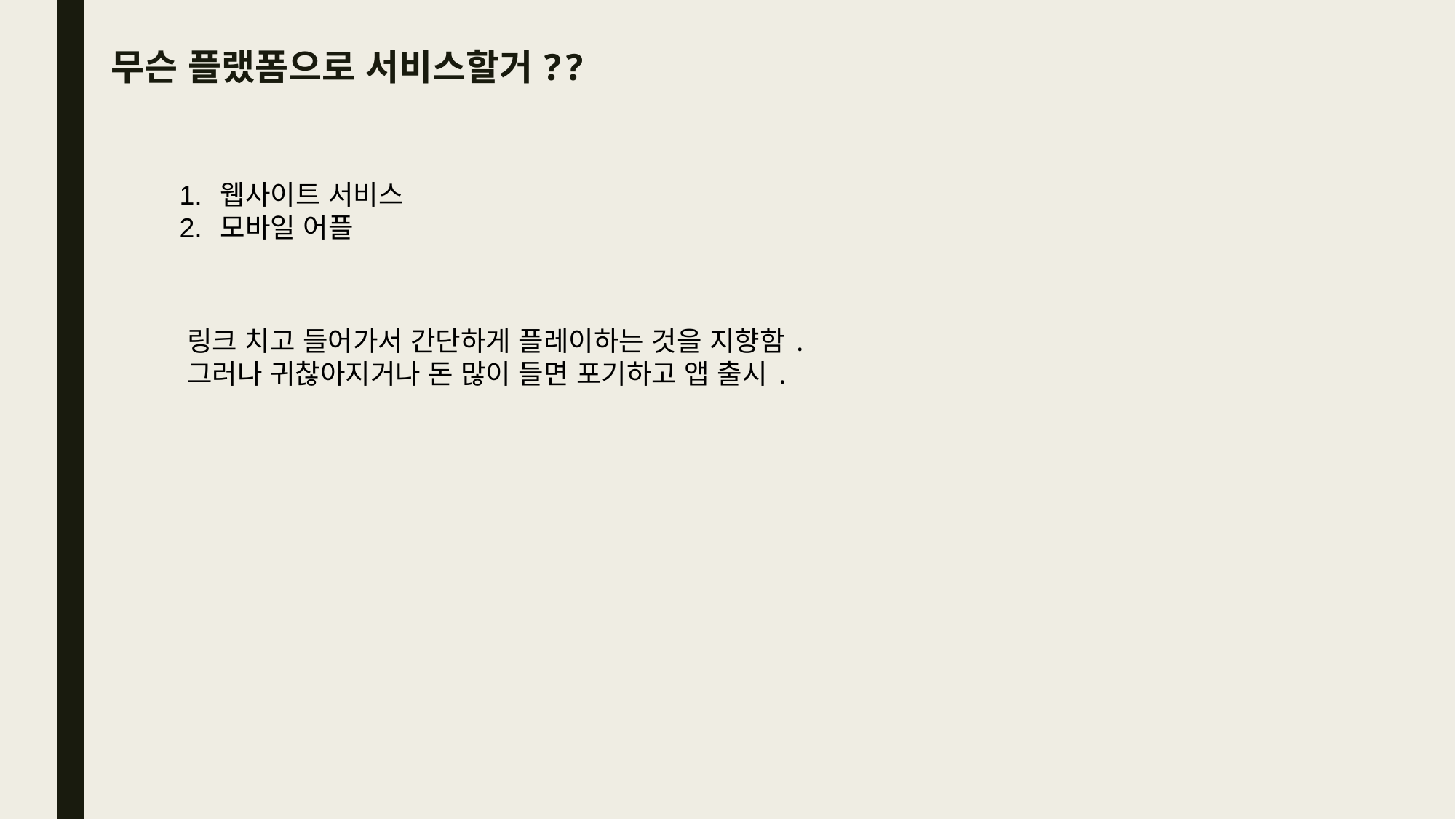

# 무슨 플랬폼으로 서비스할거??
웹사이트 서비스
모바일 어플
링크 치고 들어가서 간단하게 플레이하는 것을 지향함.
그러나 귀찮아지거나 돈 많이 들면 포기하고 앱 출시.